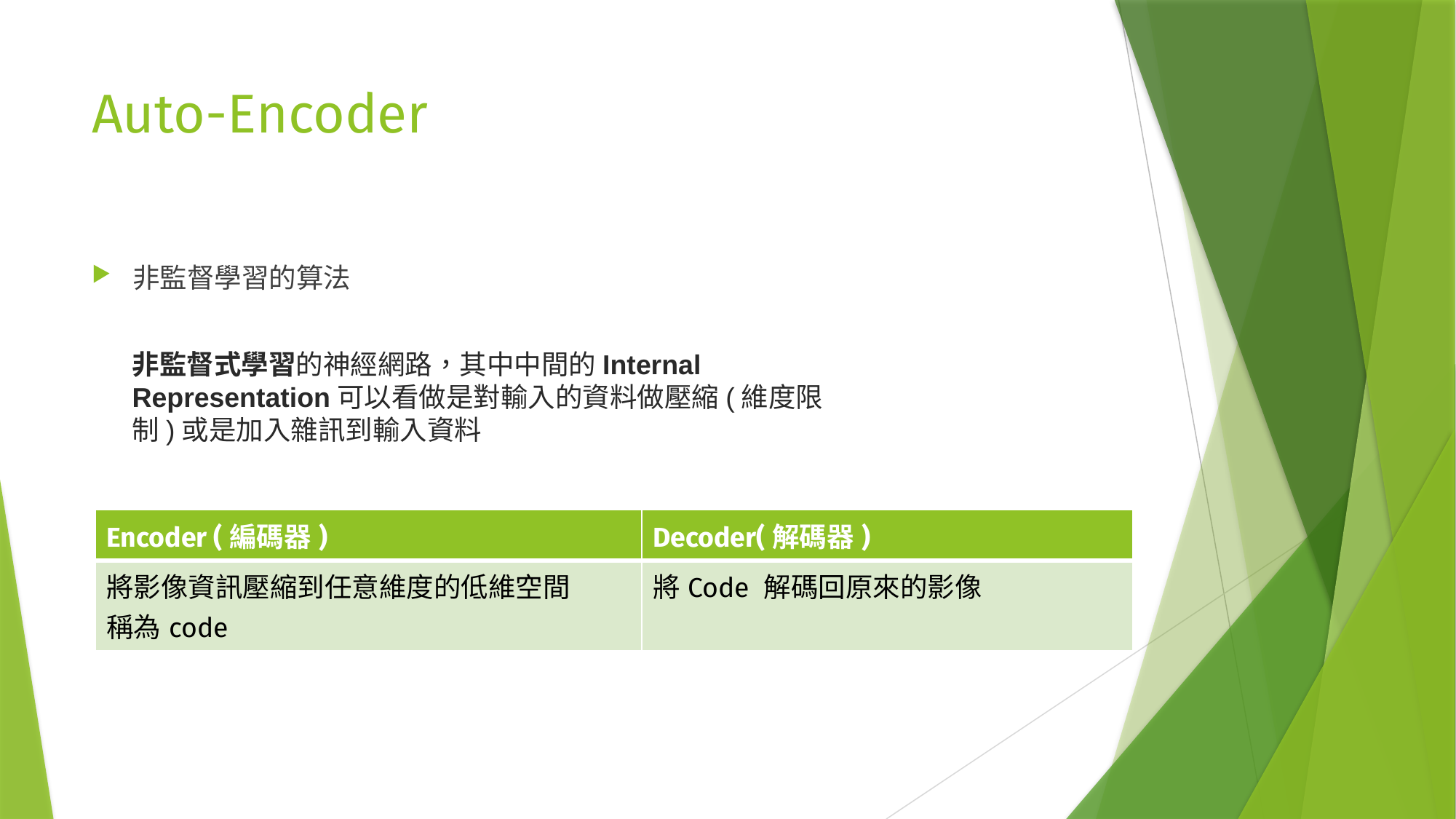

# Auto-Encoder
非監督學習的算法

非監督式學習的神經網路，其中中間的Internal Representation可以看做是對輸入的資料做壓縮(維度限制)或是加入雜訊到輸入資料
| Encoder (編碼器) | Decoder(解碼器) |
| --- | --- |
| 將影像資訊壓縮到任意維度的低維空間 稱為code | 將Code 解碼回原來的影像 |